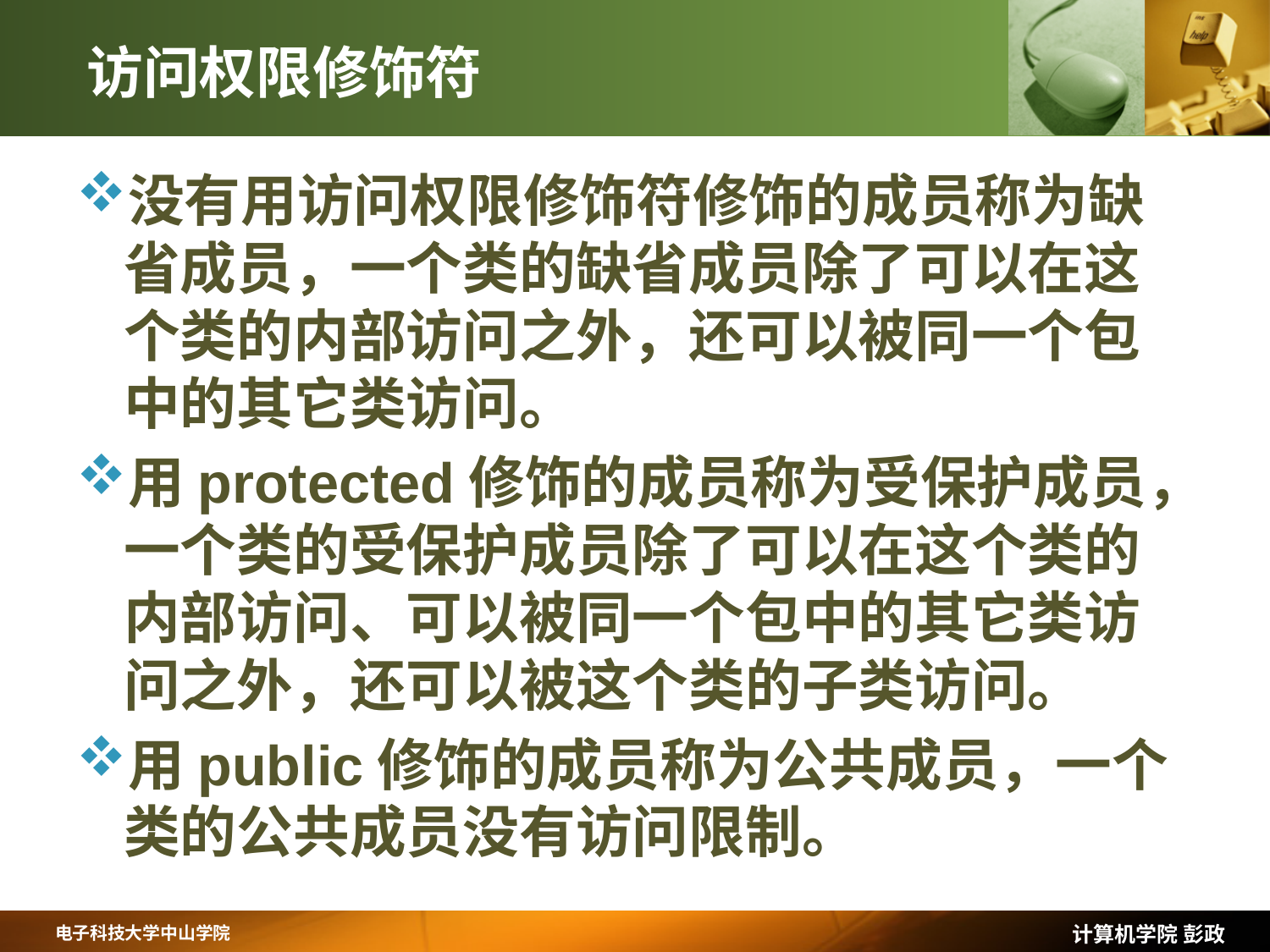

# 访问权限修饰符
没有用访问权限修饰符修饰的成员称为缺省成员，一个类的缺省成员除了可以在这个类的内部访问之外，还可以被同一个包中的其它类访问。
用protected修饰的成员称为受保护成员，一个类的受保护成员除了可以在这个类的内部访问、可以被同一个包中的其它类访问之外，还可以被这个类的子类访问。
用public修饰的成员称为公共成员，一个类的公共成员没有访问限制。

计算机学院 彭政
电子科技大学中山学院